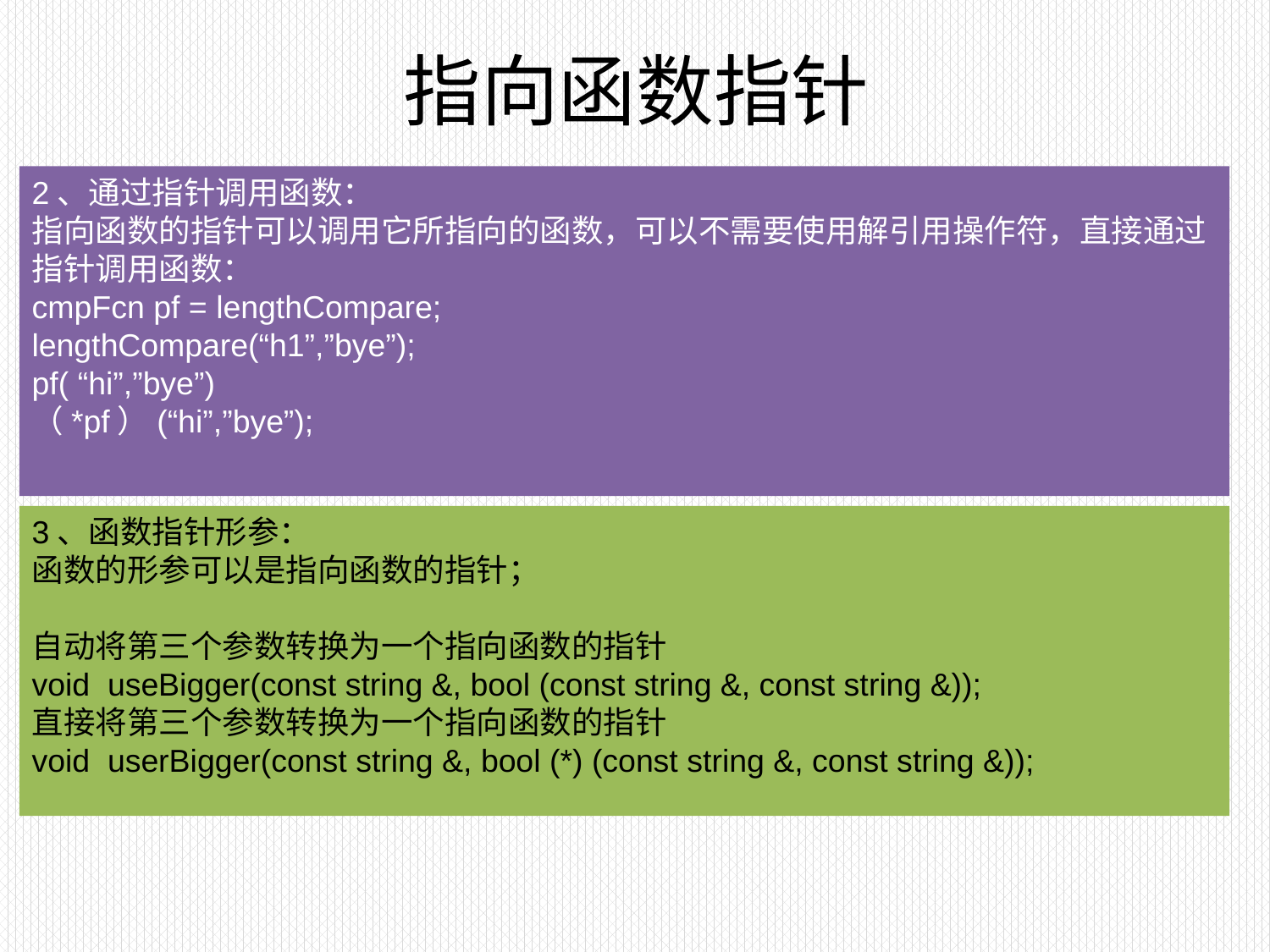

# 指向函数指针
2、通过指针调用函数：
指向函数的指针可以调用它所指向的函数，可以不需要使用解引用操作符，直接通过指针调用函数：
cmpFcn pf = lengthCompare;
lengthCompare(“h1”,”bye”);
pf( “hi”,”bye”)
（*pf）(“hi”,”bye”);

3、函数指针形参：
函数的形参可以是指向函数的指针；

自动将第三个参数转换为一个指向函数的指针
void  useBigger(const string &, bool (const string &, const string &));
直接将第三个参数转换为一个指向函数的指针
void  userBigger(const string &, bool (*) (const string &, const string &));